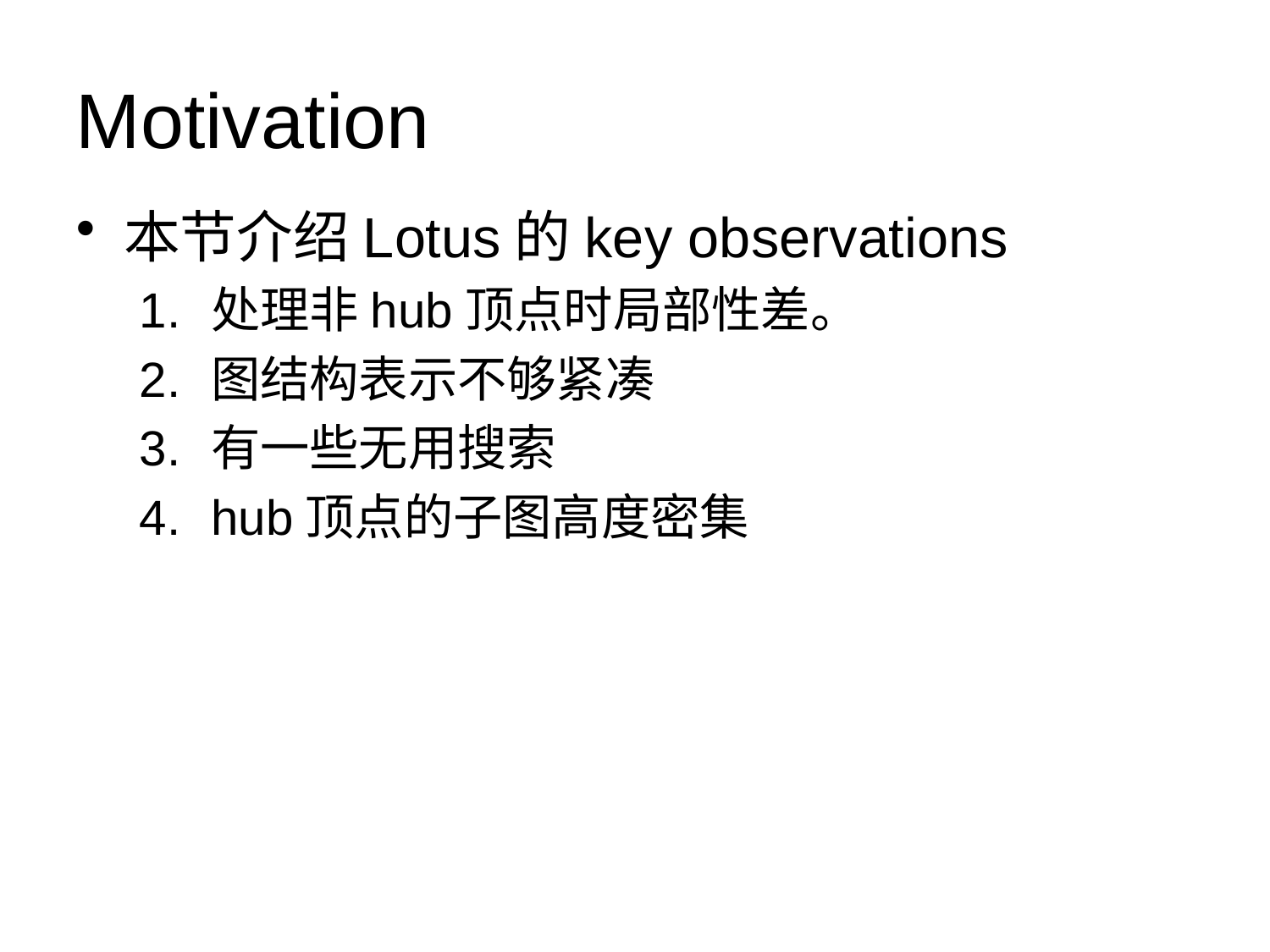

# Motivation
本节介绍Lotus的key observations
处理非hub顶点时局部性差。
图结构表示不够紧凑
有一些无用搜索
hub顶点的子图高度密集